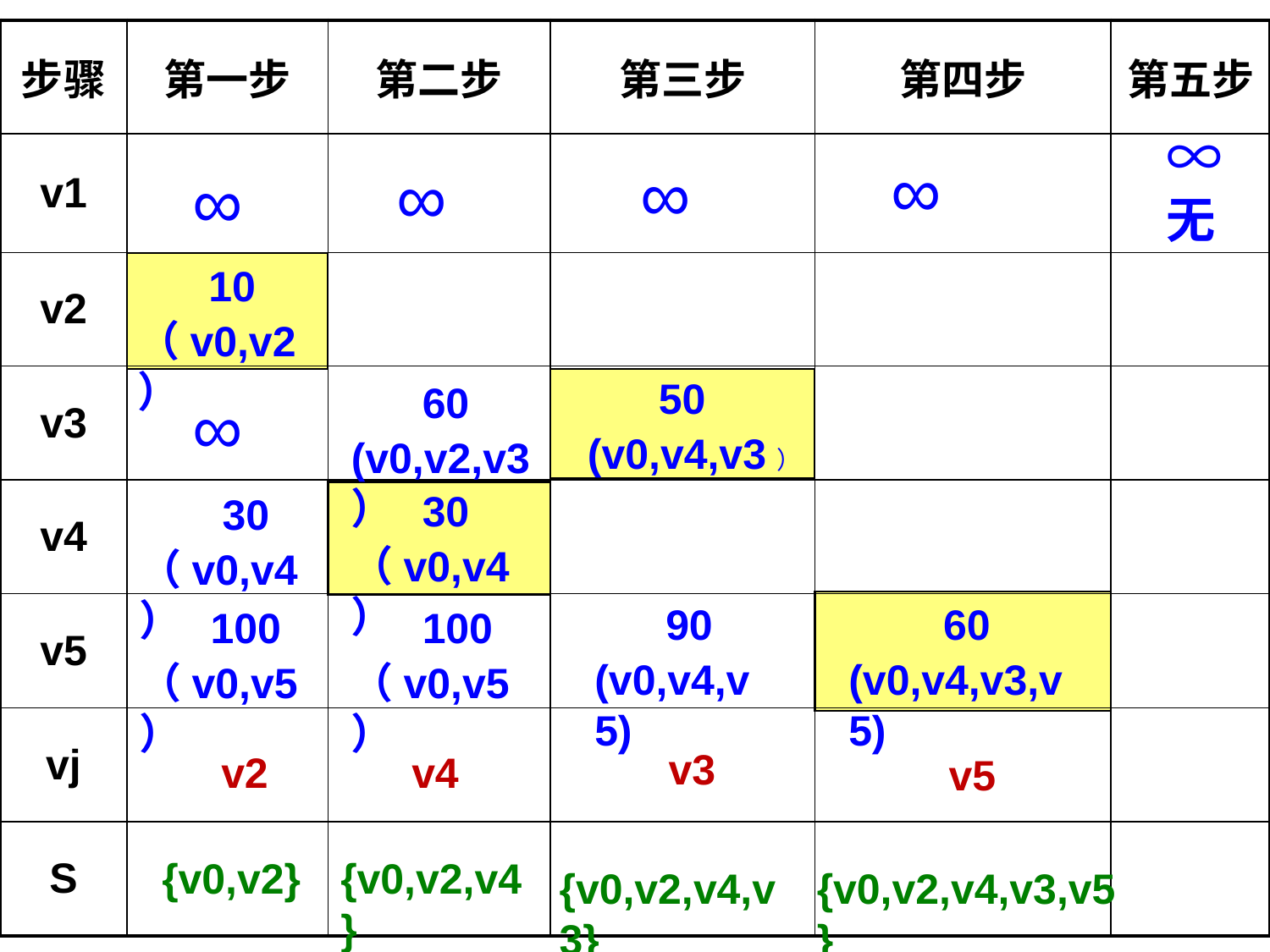

| 步骤 | 第一步 | 第二步 | 第三步 | 第四步 | 第五步 |
| --- | --- | --- | --- | --- | --- |
| v1 |  |  |  |  |  |
| v2 |  |  |  |  |  |
| v3 |  |  |  |  |  |
| v4 |  |  |  |  |  |
| v5 |  |  |  |  |  |
| vj |  |  |  |  |  |
| S |  |  |  |  |  |
∞
∞无
∞
∞
∞

      10
（v0,v2）
∞
      50
(v0,v4,v3）

      60
(v0,v2,v3）
      30
（v0,v4）
       30
（v0,v4）

      90
(v0,v4,v5)

        60
(v0,v4,v3,v5)
      100
（v0,v5）
      100
（v0,v5）
      v3
      v2
      v4
      v5
 {v0,v2}
{v0,v2,v4}
{v0,v2,v4,v3}
{v0,v2,v4,v3,v5}